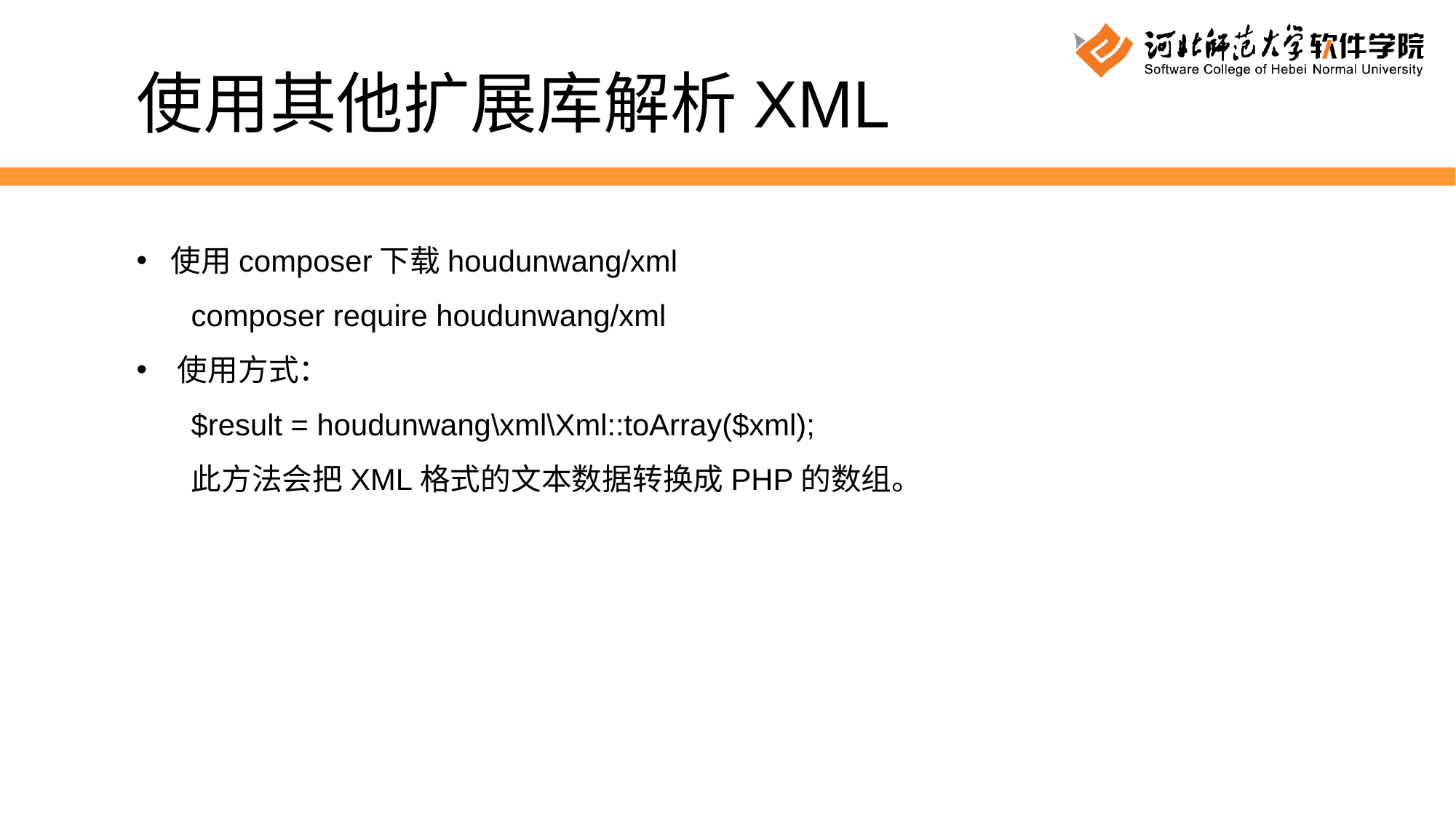

使用其他扩展库解析XML
使用composer下载houdunwang/xml
composer require houdunwang/xml
使用方式：
$result = houdunwang\xml\Xml::toArray($xml);
此方法会把XML格式的文本数据转换成PHP的数组。